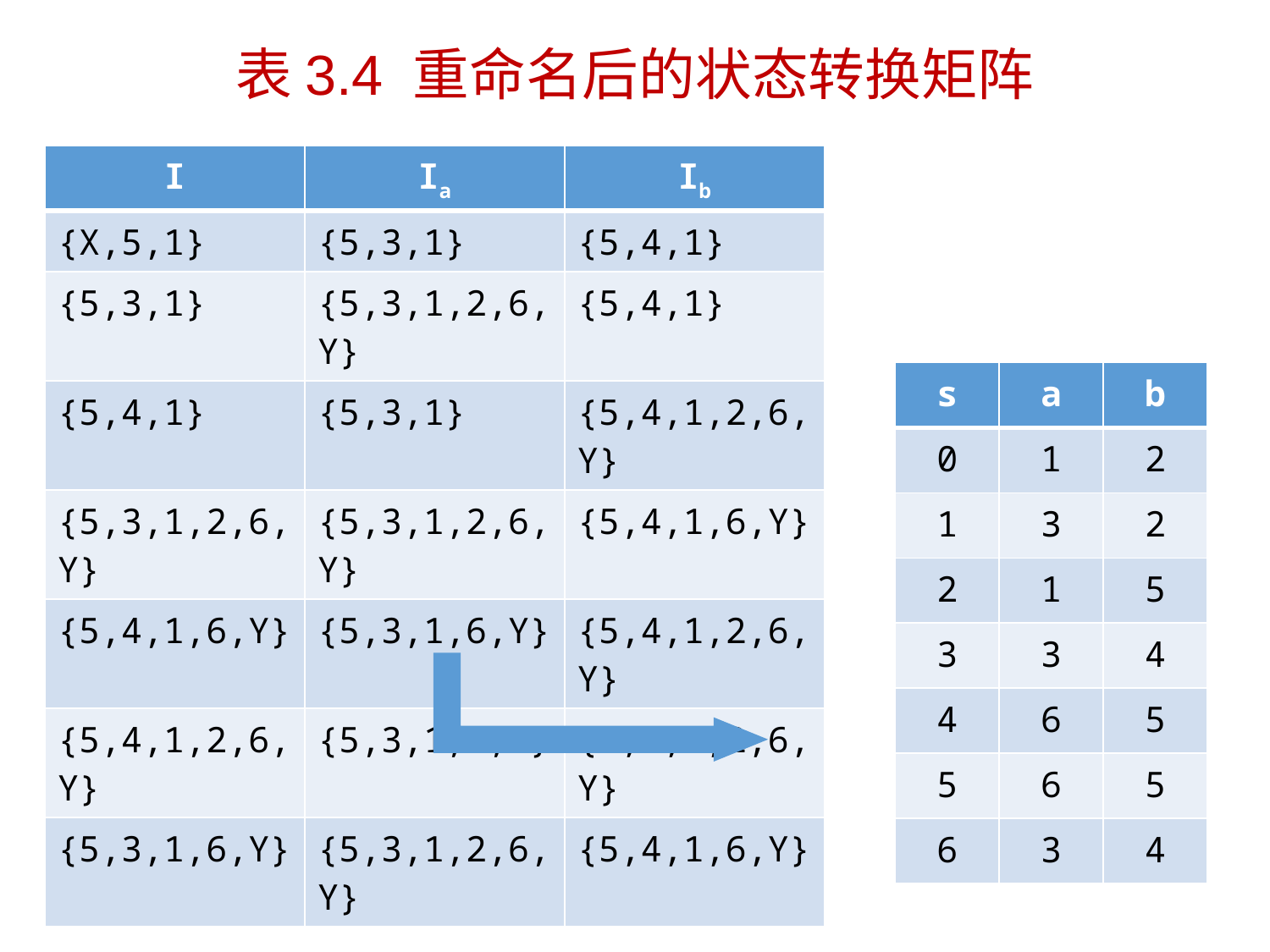

# 表3.4 重命名后的状态转换矩阵
| I | Ia | Ib |
| --- | --- | --- |
| {X,5,1} | {5,3,1} | {5,4,1} |
| {5,3,1} | {5,3,1,2,6,Y} | {5,4,1} |
| {5,4,1} | {5,3,1} | {5,4,1,2,6,Y} |
| {5,3,1,2,6,Y} | {5,3,1,2,6,Y} | {5,4,1,6,Y} |
| {5,4,1,6,Y} | {5,3,1,6,Y} | {5,4,1,2,6,Y} |
| {5,4,1,2,6,Y} | {5,3,1,6,Y} | {5,4,1,2,6,Y} |
| {5,3,1,6,Y} | {5,3,1,2,6,Y} | {5,4,1,6,Y} |
| s | a | b |
| --- | --- | --- |
| 0 | 1 | 2 |
| 1 | 3 | 2 |
| 2 | 1 | 5 |
| 3 | 3 | 4 |
| 4 | 6 | 5 |
| 5 | 6 | 5 |
| 6 | 3 | 4 |